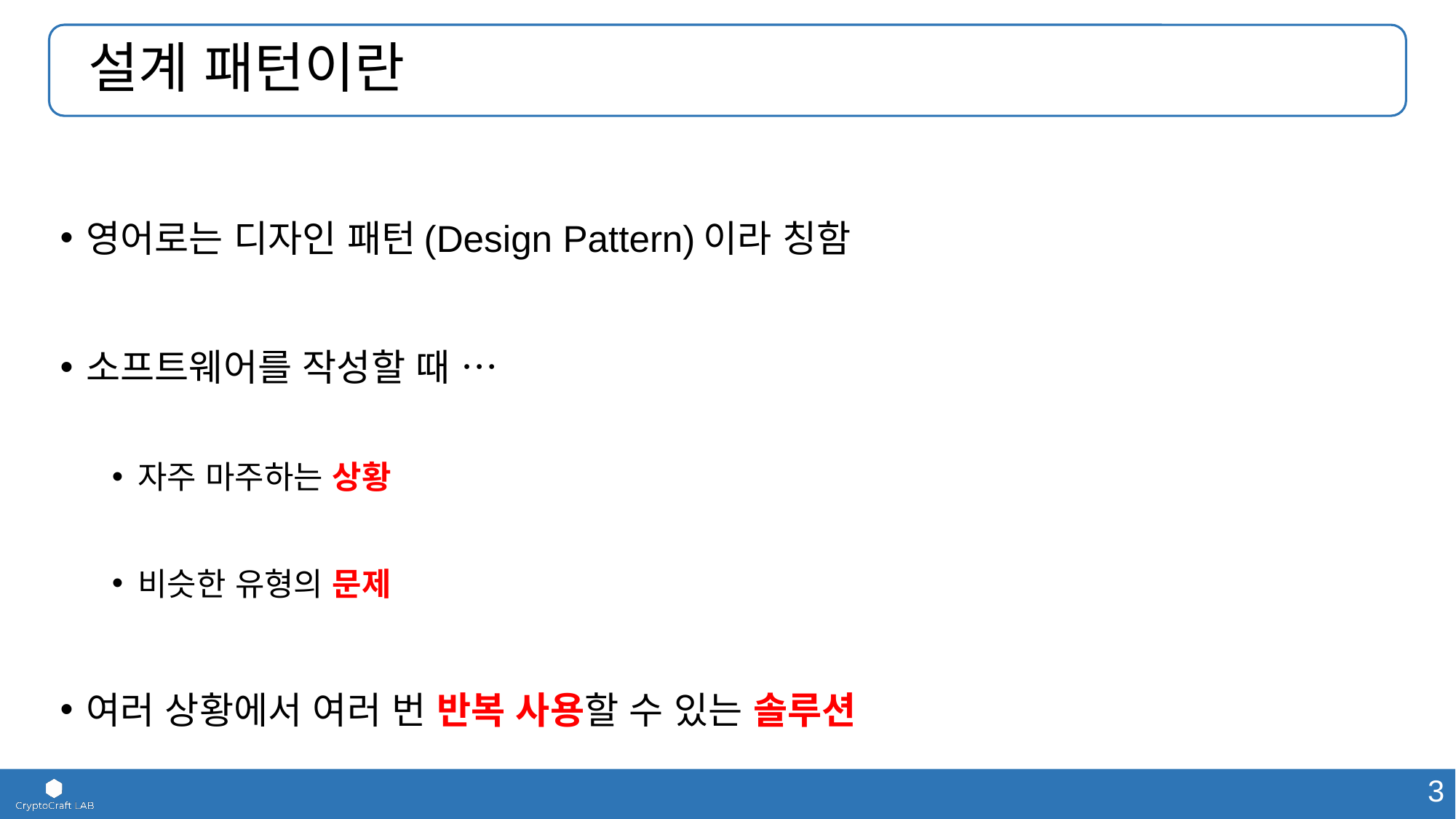

# 설계 패턴이란
영어로는 디자인 패턴(Design Pattern)이라 칭함
소프트웨어를 작성할 때 …
자주 마주하는 상황
비슷한 유형의 문제
여러 상황에서 여러 번 반복 사용할 수 있는 솔루션